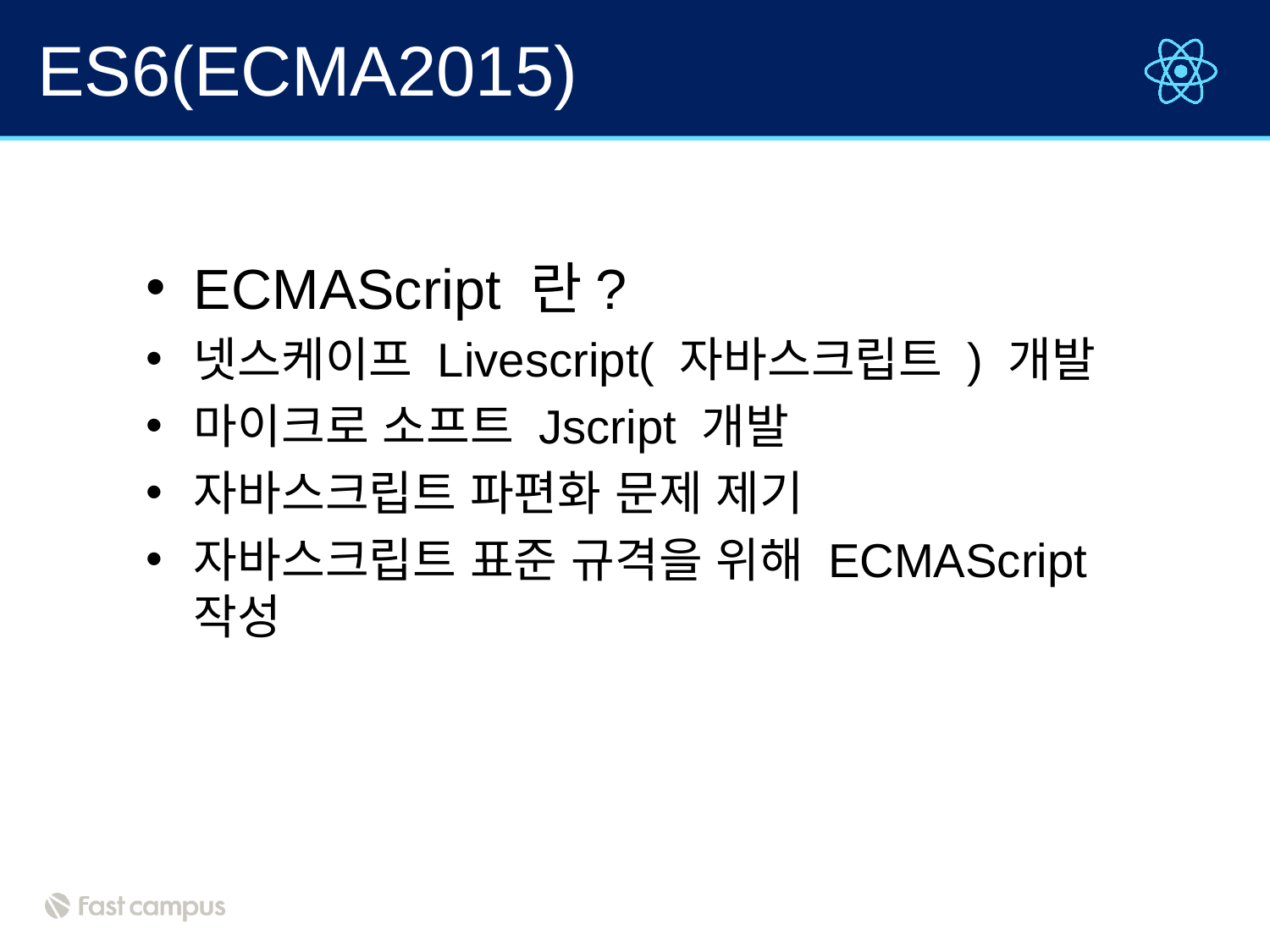

# ES6(ECMA2015)
ECMAScript 란?
넷스케이프 Livescript( 자바스크립트 ) 개발
마이크로 소프트 Jscript 개발
자바스크립트 파편화 문제 제기
자바스크립트 표준 규격을 위해 ECMAScript 작성